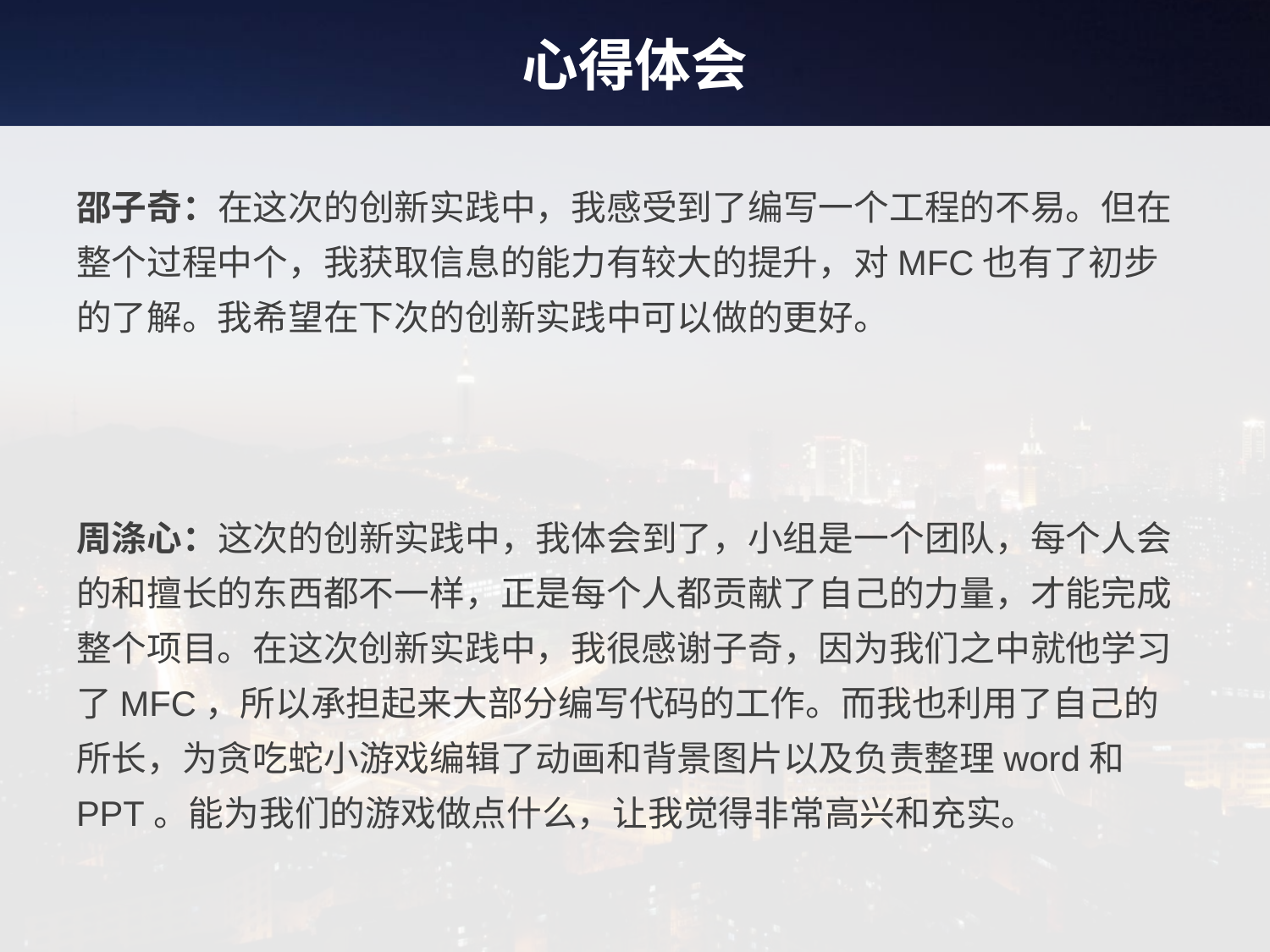

# 心得体会
邵子奇：在这次的创新实践中，我感受到了编写一个工程的不易。但在整个过程中个，我获取信息的能力有较大的提升，对MFC也有了初步的了解。我希望在下次的创新实践中可以做的更好。

周涤心：这次的创新实践中，我体会到了，小组是一个团队，每个人会的和擅长的东西都不一样，正是每个人都贡献了自己的力量，才能完成整个项目。在这次创新实践中，我很感谢子奇，因为我们之中就他学习了MFC，所以承担起来大部分编写代码的工作。而我也利用了自己的所长，为贪吃蛇小游戏编辑了动画和背景图片以及负责整理word和PPT。能为我们的游戏做点什么，让我觉得非常高兴和充实。